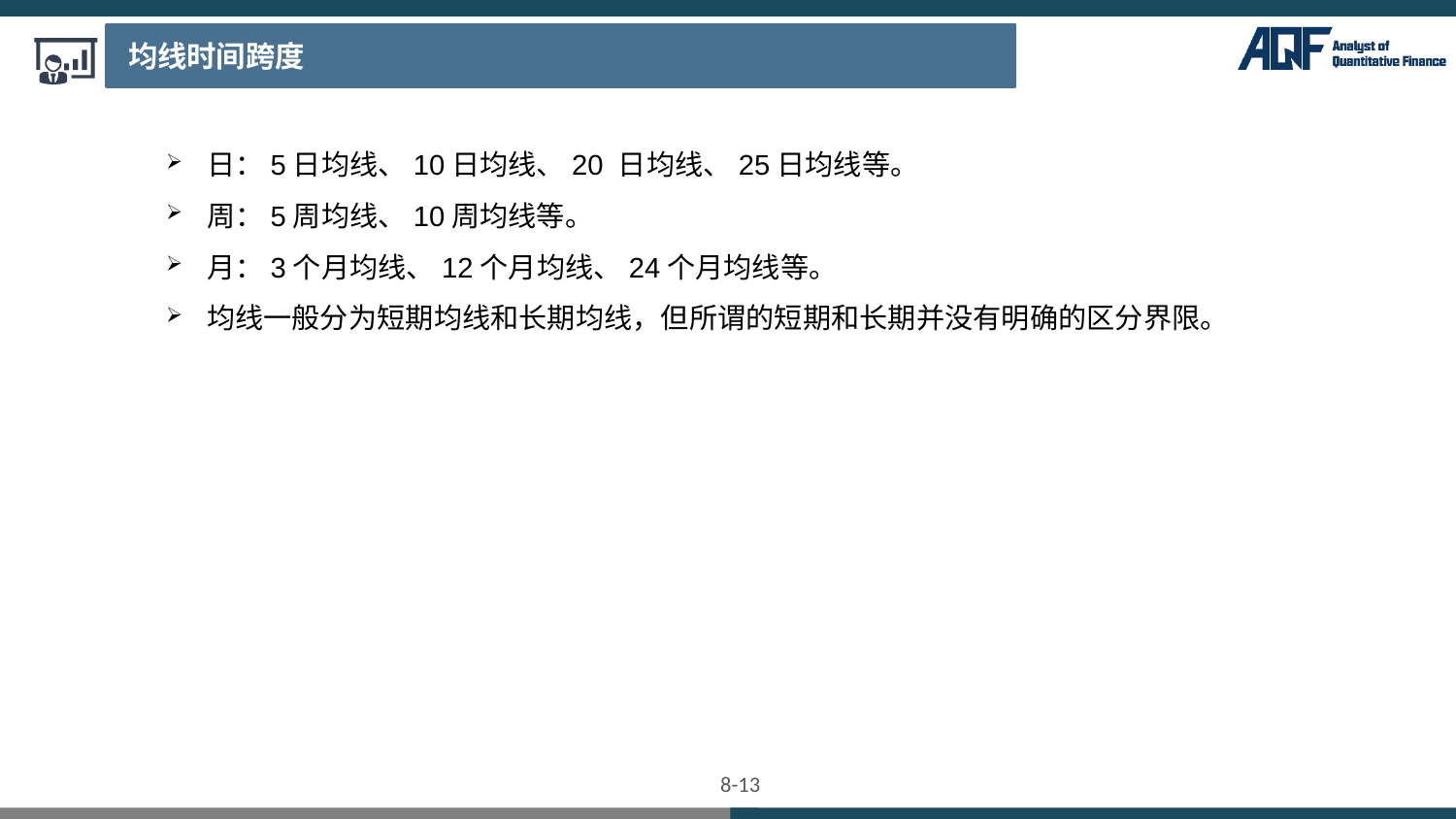

均线时间跨度
日：5日均线、10日均线、20 日均线、25日均线等。
周：5周均线、10周均线等。
月：3个月均线、12个月均线、24个月均线等。
均线一般分为短期均线和长期均线，但所谓的短期和长期并没有明确的区分界限。